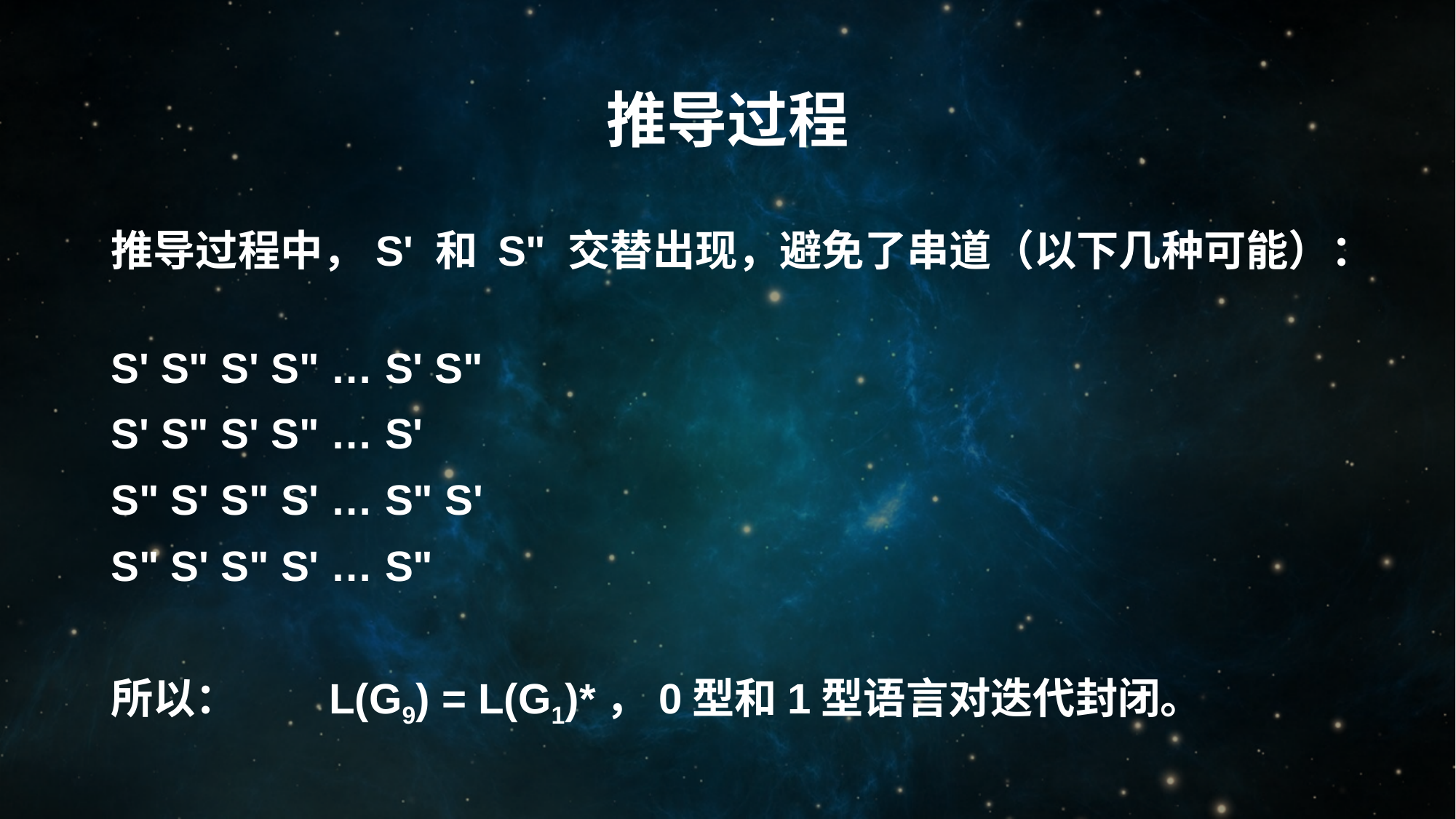

# 推导过程
推导过程中，S' 和 S" 交替出现，避免了串道（以下几种可能）：
S' S" S' S" … S' S"
S' S" S' S" … S'
S" S' S" S' … S" S'
S" S' S" S' … S"

所以：	L(G9) = L(G1)*，0型和1型语言对迭代封闭。